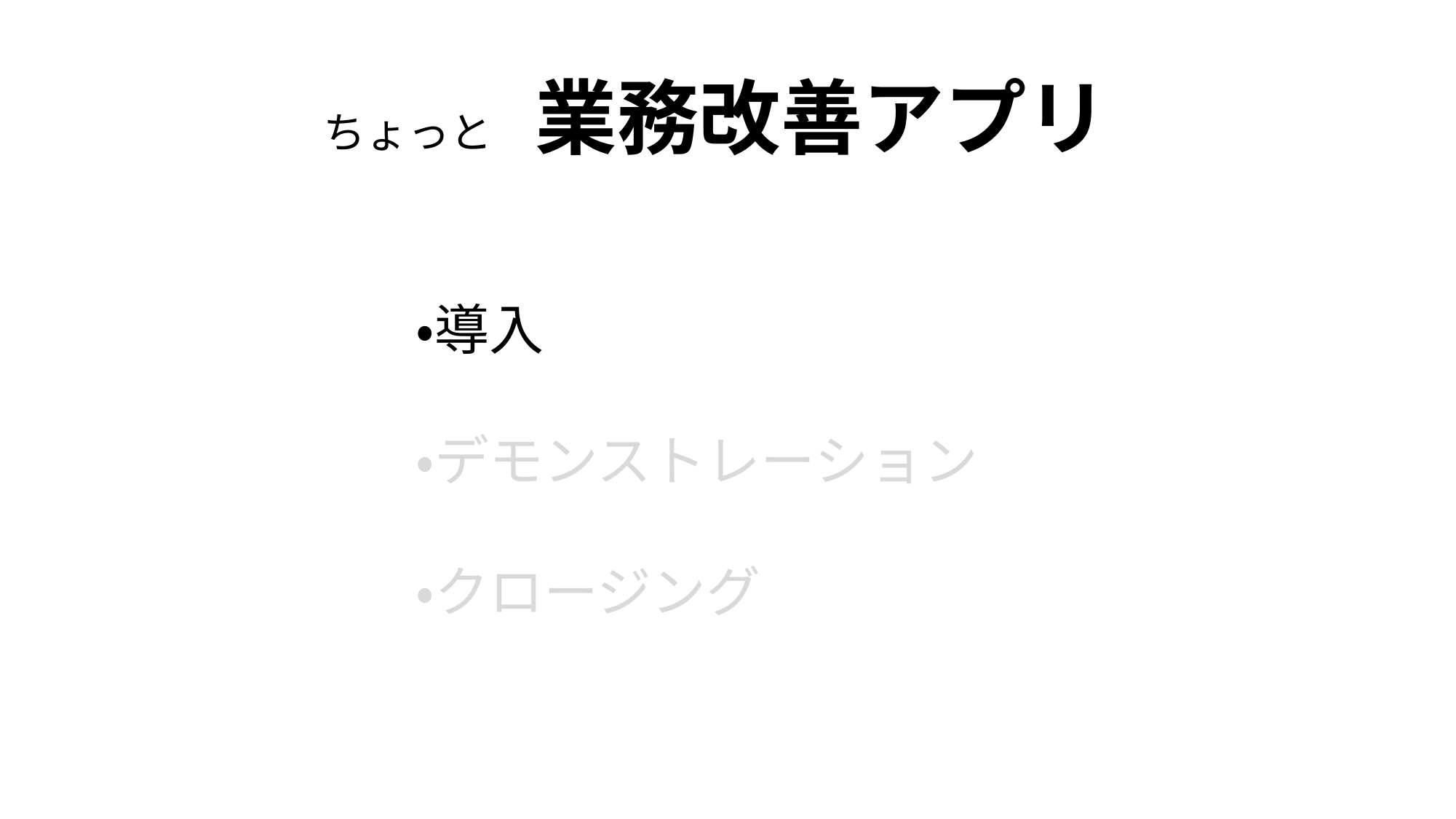

ちょっと　業務改善アプリ
・導入

・デモンストレーション

・クロージング